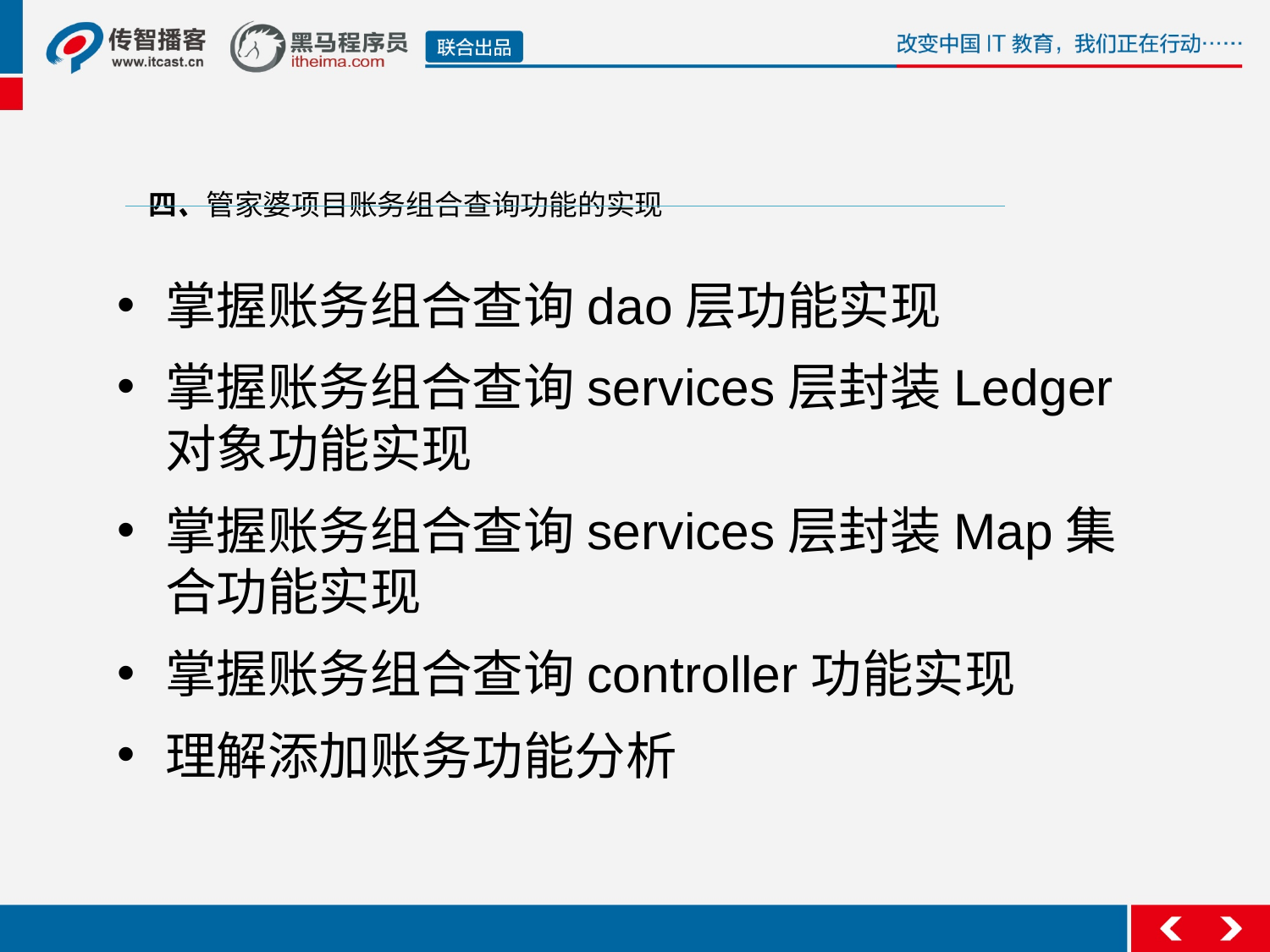

四、管家婆项目账务组合查询功能的实现
掌握账务组合查询dao层功能实现
掌握账务组合查询services层封装Ledger对象功能实现
掌握账务组合查询services层封装Map集合功能实现
掌握账务组合查询controller功能实现
理解添加账务功能分析